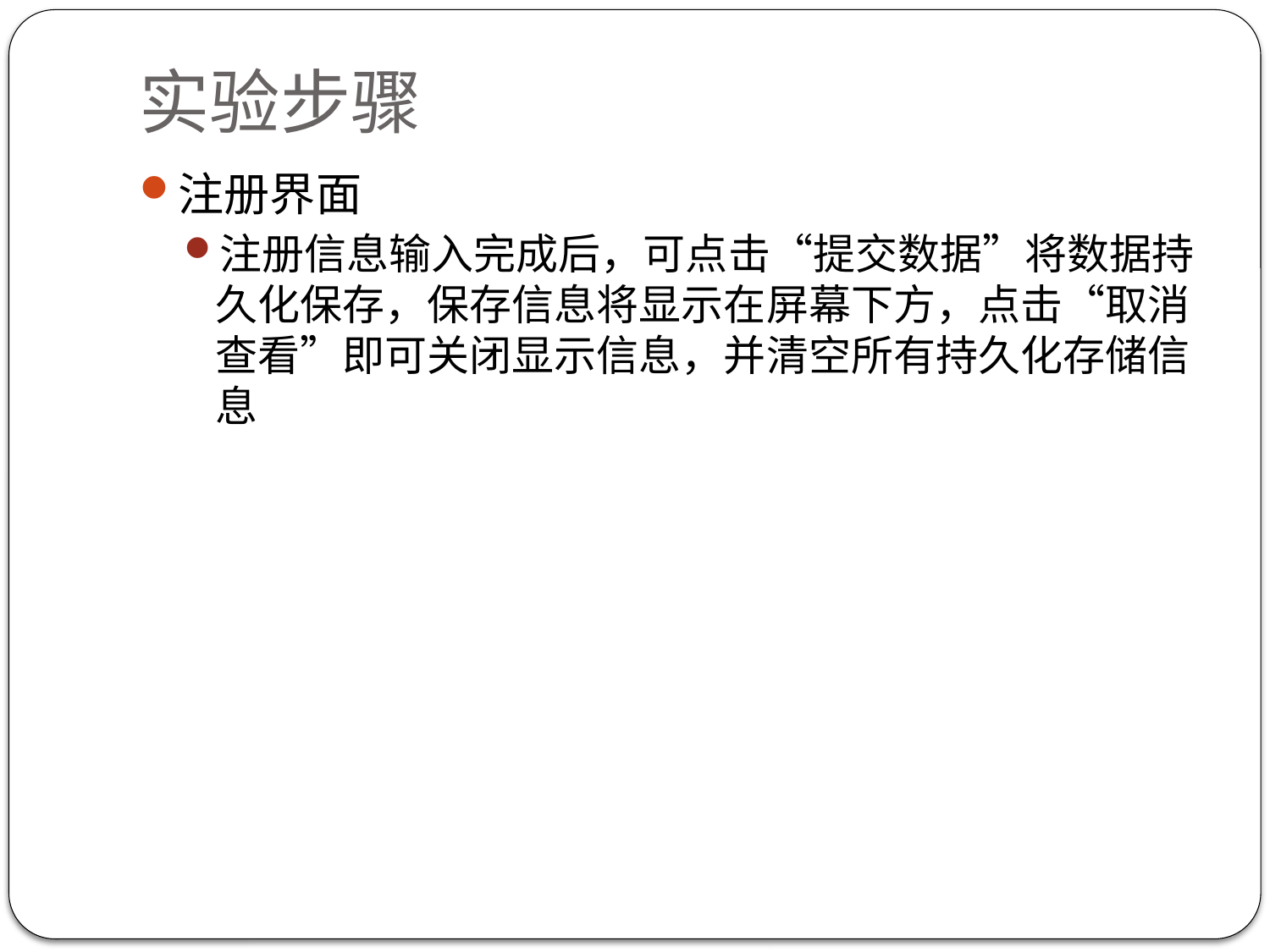

# 实验步骤
注册界面
注册信息输入完成后，可点击“提交数据”将数据持久化保存，保存信息将显示在屏幕下方，点击“取消查看”即可关闭显示信息，并清空所有持久化存储信息